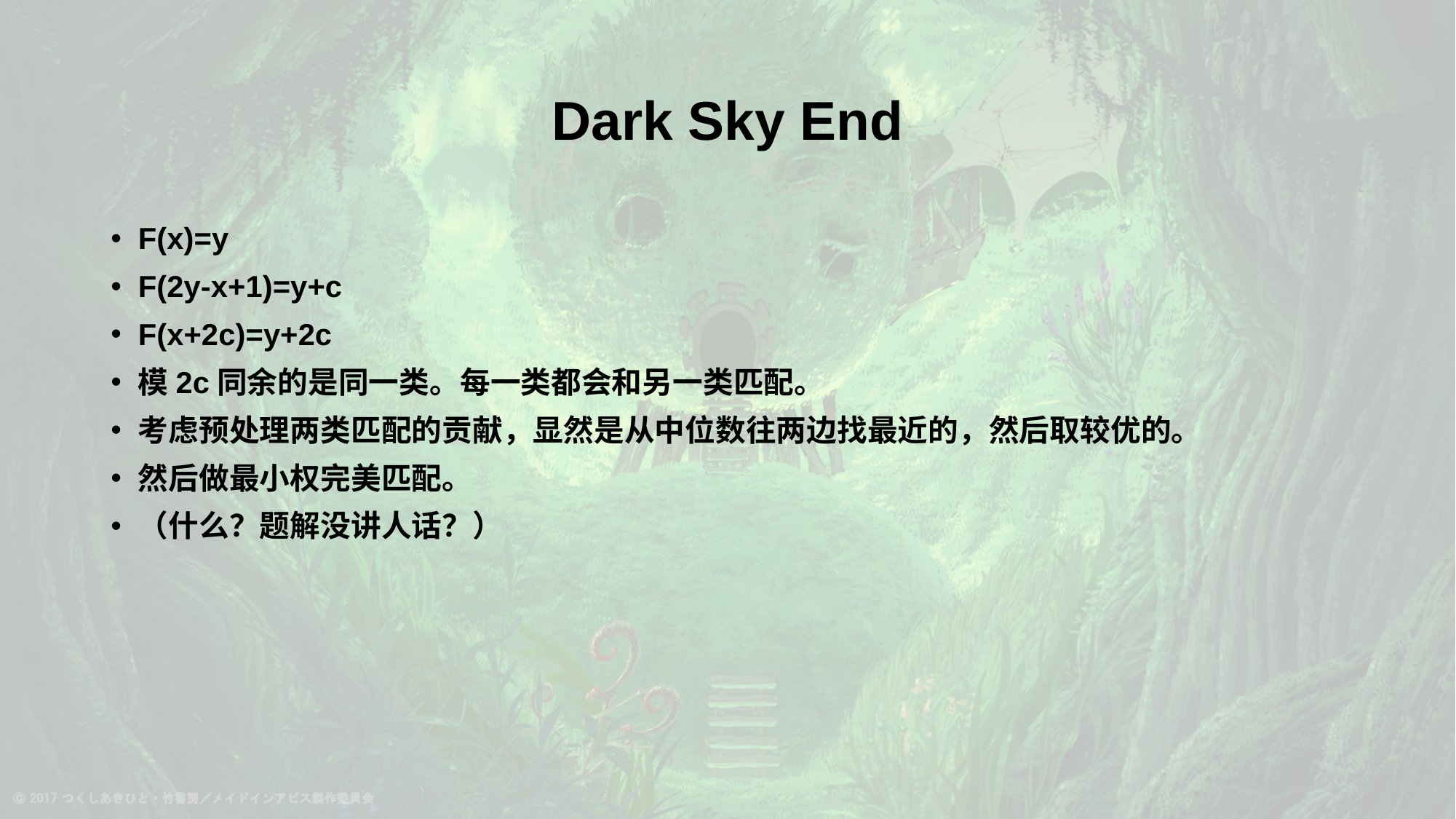

# Dark Sky End
F(x)=y
F(2y-x+1)=y+c
F(x+2c)=y+2c
模2c同余的是同一类。每一类都会和另一类匹配。
考虑预处理两类匹配的贡献，显然是从中位数往两边找最近的，然后取较优的。
然后做最小权完美匹配。
（什么？题解没讲人话？）